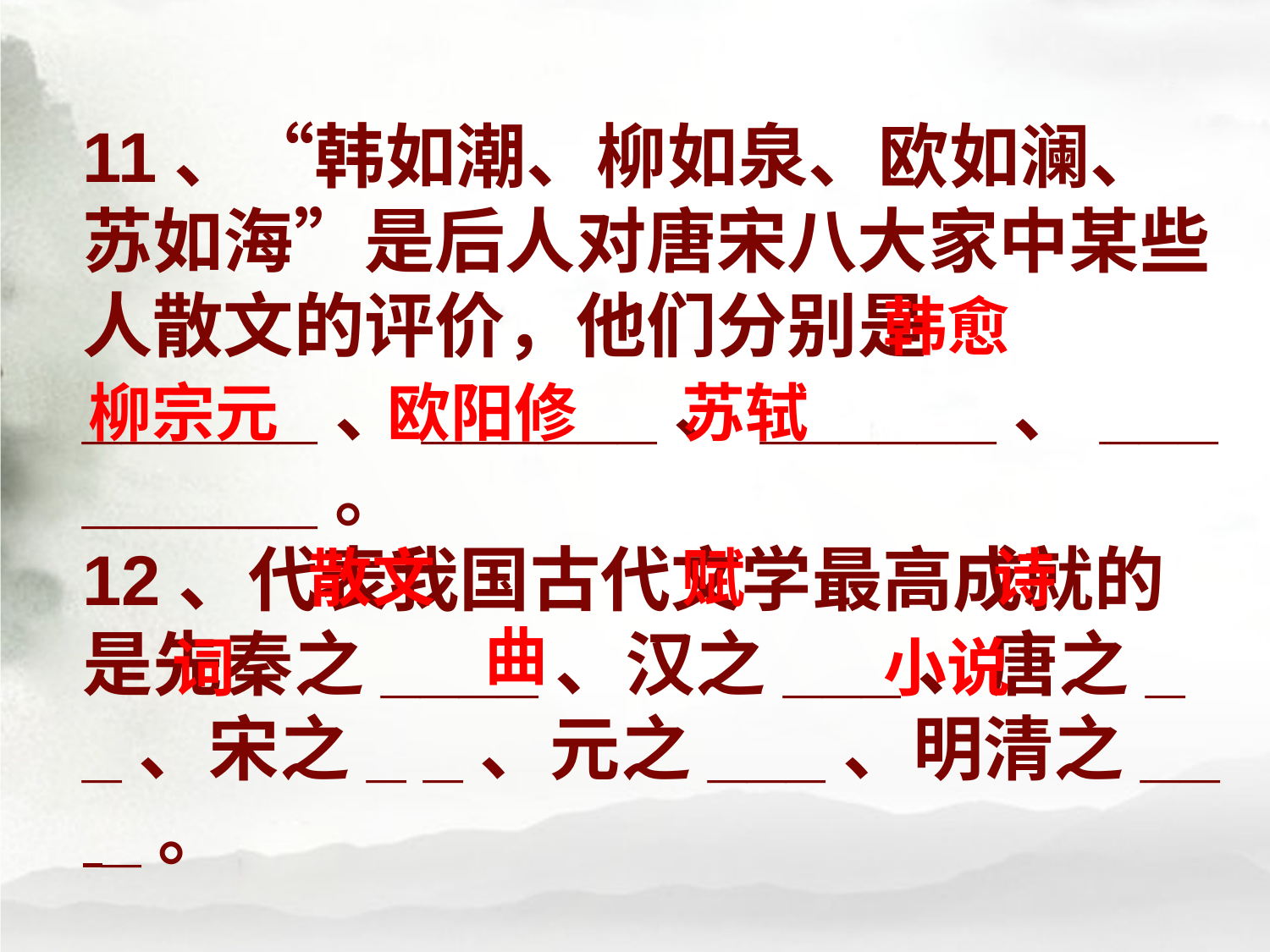

11、“韩如潮、柳如泉、欧如澜、苏如海”是后人对唐宋八大家中某些人散文的评价，他们分别是______、______、______、_________。
12、代表我国古代文学最高成就的是先秦之____、汉之___、唐之_ _、宋之_ _、元之___、明清之__  _。
韩愈
柳宗元
欧阳修
苏轼
散文
赋
诗
曲
词
小说